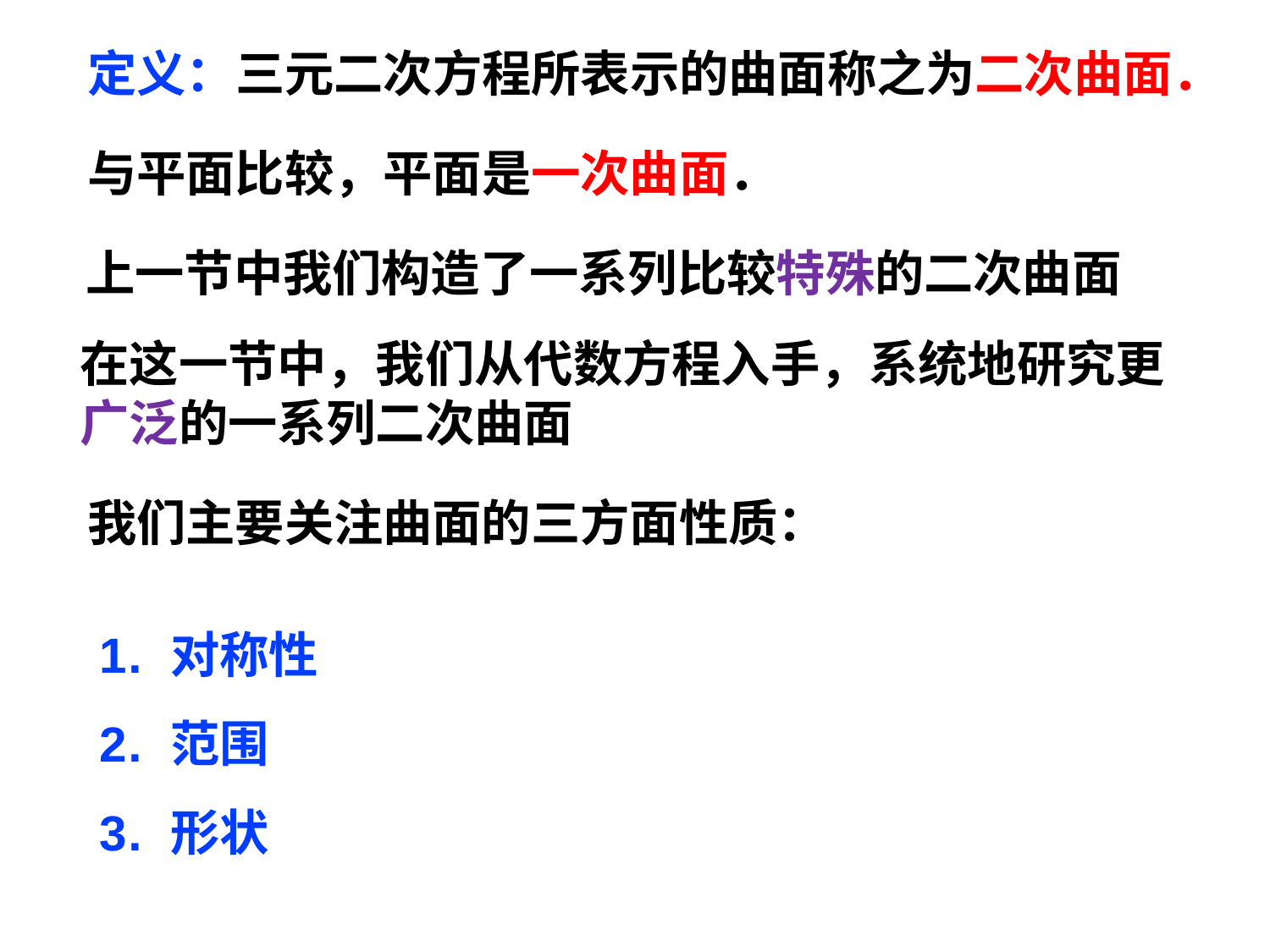

定义：三元二次方程所表示的曲面称之为二次曲面．
与平面比较，平面是一次曲面．
上一节中我们构造了一系列比较特殊的二次曲面
在这一节中，我们从代数方程入手，系统地研究更广泛的一系列二次曲面
我们主要关注曲面的三方面性质：
对称性
范围
形状